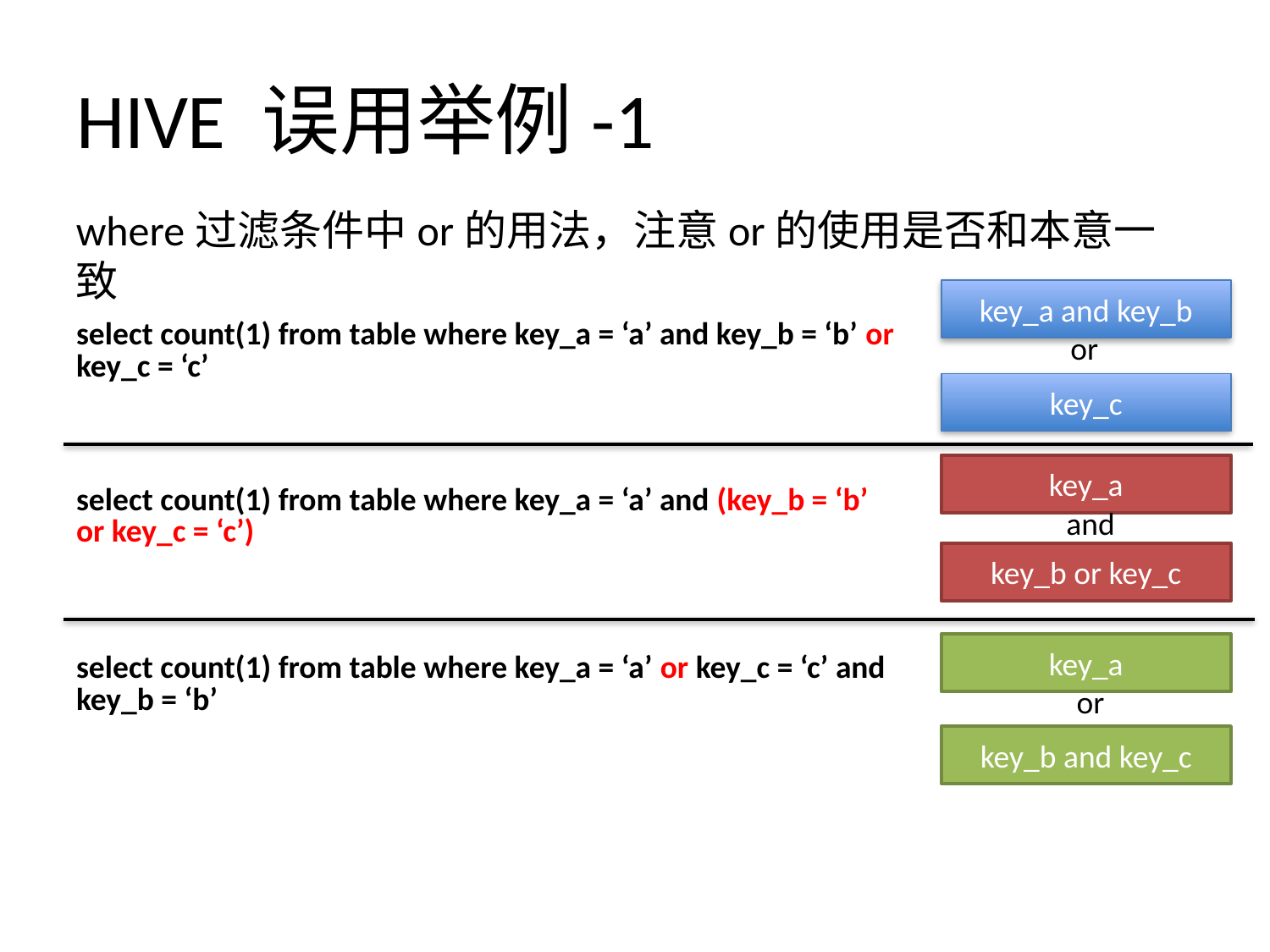

# HIVE 误用举例-1
where过滤条件中or的用法，注意or的使用是否和本意一致
key_a and key_b
| select count(1) from table where key\_a = ‘a’ and key\_b = ‘b’ or key\_c = ‘c’ |
| --- |
or
key_c
key_a
| select count(1) from table where key\_a = ‘a’ and (key\_b = ‘b’ or key\_c = ‘c’) |
| --- |
and
key_b or key_c
key_a
| select count(1) from table where key\_a = ‘a’ or key\_c = ‘c’ and key\_b = ‘b’ |
| --- |
or
key_b and key_c